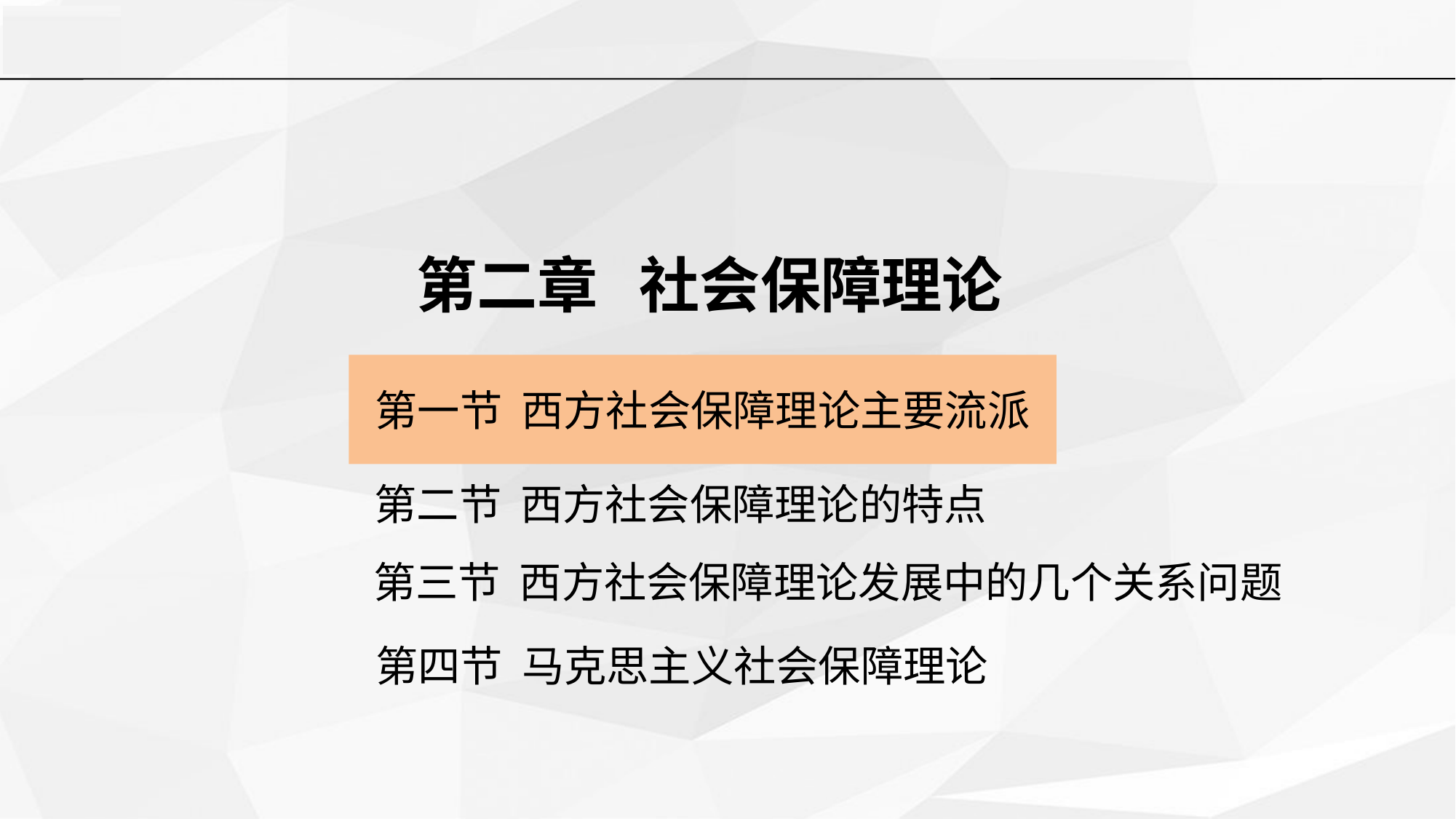

第二章   社会保障理论
第一节  西方社会保障理论主要流派
第二节  西方社会保障理论的特点
第三节  西方社会保障理论发展中的几个关系问题
第四节  马克思主义社会保障理论